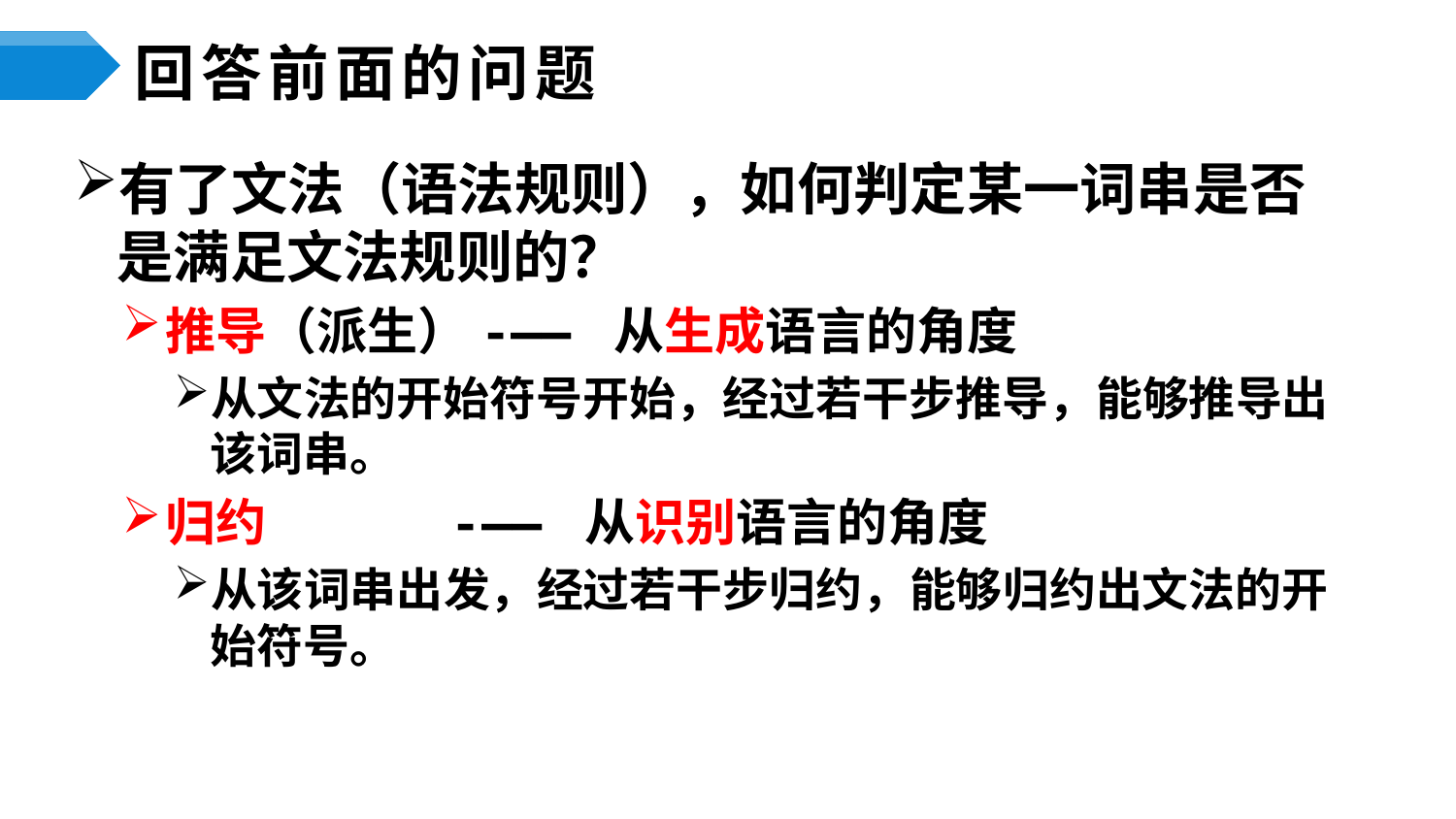

# 回答前面的问题
有了文法（语法规则），如何判定某一词串是否是满足文法规则的？
推导（派生）-—— 从生成语言的角度
从文法的开始符号开始，经过若干步推导，能够推导出该词串。
归约     　　　　　　　　　　-—— 从识别语言的角度
从该词串出发，经过若干步归约，能够归约出文法的开始符号。